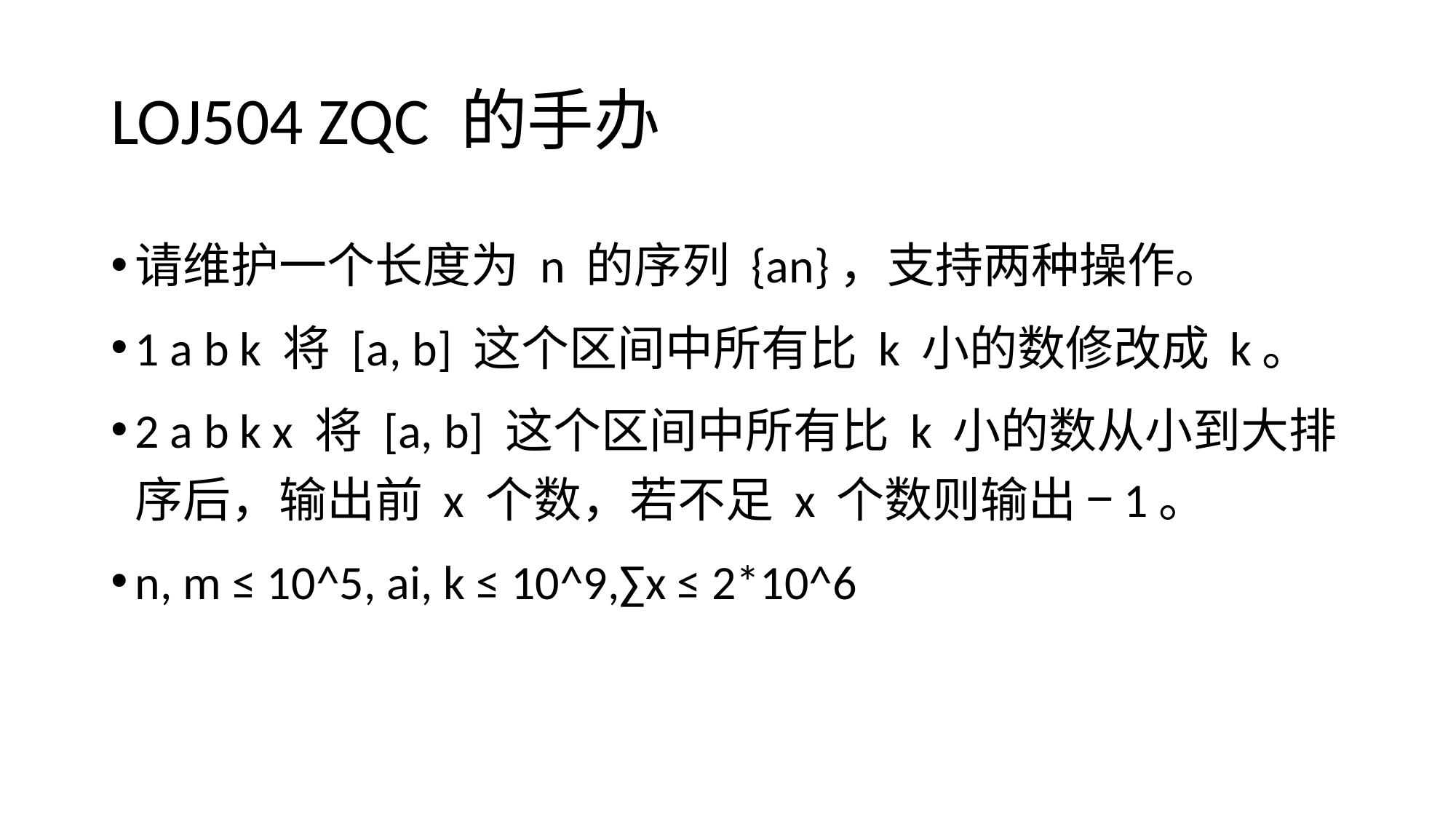

# LOJ504 ZQC 的手办
请维护一个长度为 n 的序列 {an}，支持两种操作。
1 a b k 将 [a, b] 这个区间中所有比 k 小的数修改成 k。
2 a b k x 将 [a, b] 这个区间中所有比 k 小的数从小到大排序后，输出前 x 个数，若不足 x 个数则输出 −1。
n, m ≤ 10^5, ai, k ≤ 10^9,∑x ≤ 2*10^6